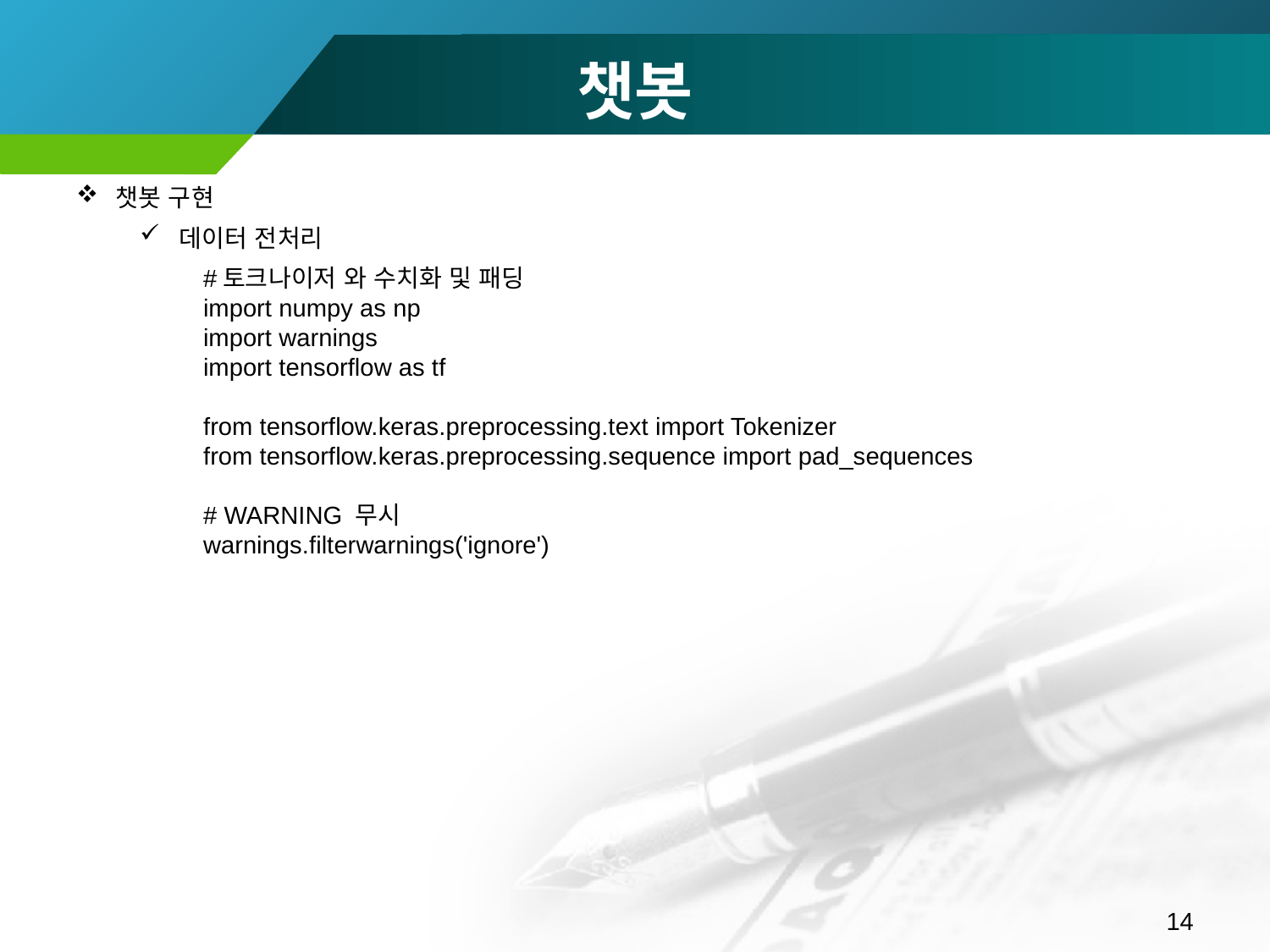

챗봇
챗봇 구현
데이터 전처리
#토크나이저 와 수치화 및 패딩
import numpy as np
import warnings
import tensorflow as tf

from tensorflow.keras.preprocessing.text import Tokenizer
from tensorflow.keras.preprocessing.sequence import pad_sequences

# WARNING 무시
warnings.filterwarnings('ignore')
14